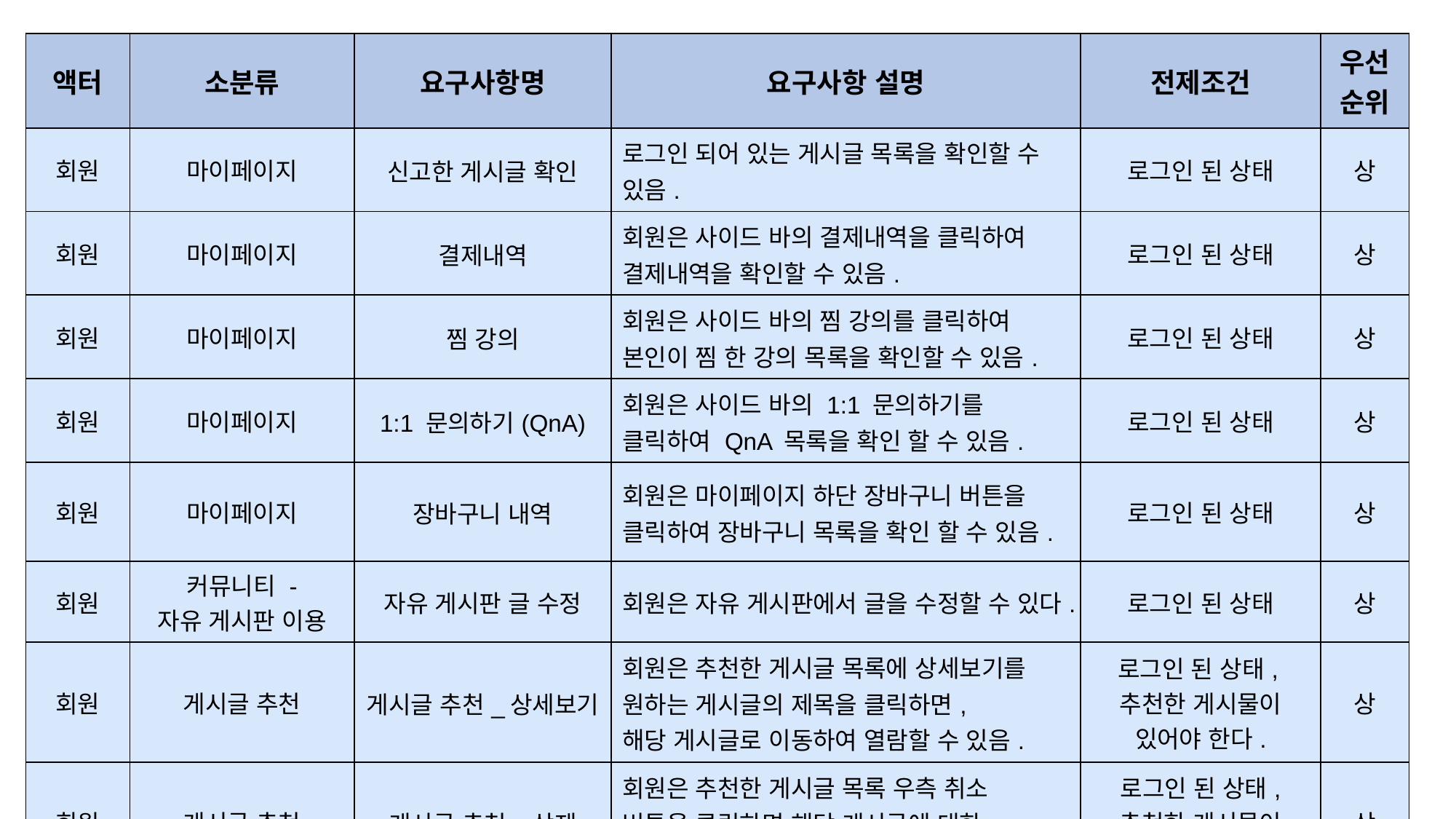

| 액터 | 소분류 | 요구사항명 | 요구사항 설명 | 전제조건 | 우선순위 |
| --- | --- | --- | --- | --- | --- |
| 회원 | 마이페이지 | 신고한 게시글 확인 | 로그인 되어 있는 게시글 목록을 확인할 수 있음. | 로그인 된 상태 | 상 |
| 회원 | 마이페이지 | 결제내역 | 회원은 사이드 바의 결제내역을 클릭하여 결제내역을 확인할 수 있음. | 로그인 된 상태 | 상 |
| 회원 | 마이페이지 | 찜 강의 | 회원은 사이드 바의 찜 강의를 클릭하여 본인이 찜 한 강의 목록을 확인할 수 있음. | 로그인 된 상태 | 상 |
| 회원 | 마이페이지 | 1:1 문의하기(QnA) | 회원은 사이드 바의 1:1 문의하기를 클릭하여 QnA 목록을 확인 할 수 있음. | 로그인 된 상태 | 상 |
| 회원 | 마이페이지 | 장바구니 내역 | 회원은 마이페이지 하단 장바구니 버튼을 클릭하여 장바구니 목록을 확인 할 수 있음. | 로그인 된 상태 | 상 |
| 회원 | 커뮤니티 - 자유 게시판 이용 | 자유 게시판 글 수정 | 회원은 자유 게시판에서 글을 수정할 수 있다. | 로그인 된 상태 | 상 |
| 회원 | 게시글 추천 | 게시글 추천\_상세보기 | 회원은 추천한 게시글 목록에 상세보기를 원하는 게시글의 제목을 클릭하면, 해당 게시글로 이동하여 열람할 수 있음. | 로그인 된 상태,추천한 게시물이 있어야 한다. | 상 |
| 회원 | 게시글 추천 | 게시글 추천\_삭제 | 회원은 추천한 게시글 목록 우측 취소 버튼을 클릭하면 해당 게시글에 대한 추천이 취소됨. | 로그인 된 상태, 추천한 게시물이 있어야 한다. | 상 |